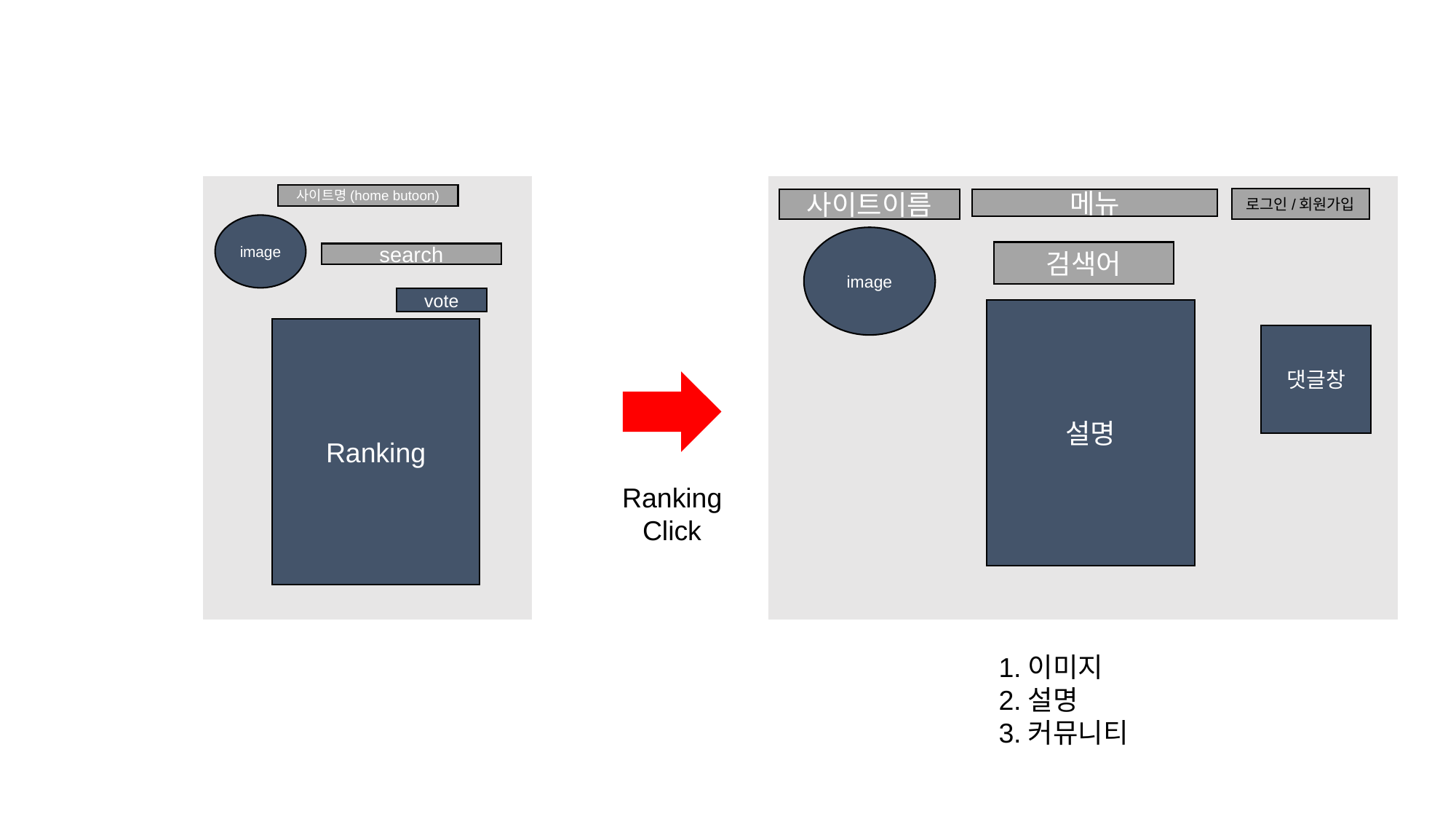

사이트명(home butoon)
로그인/회원가입
사이트이름
메뉴
image
image
검색어
search
vote
설명
Ranking
댓글창

Ranking
Click
1.이미지
2.설명
3.커뮤니티